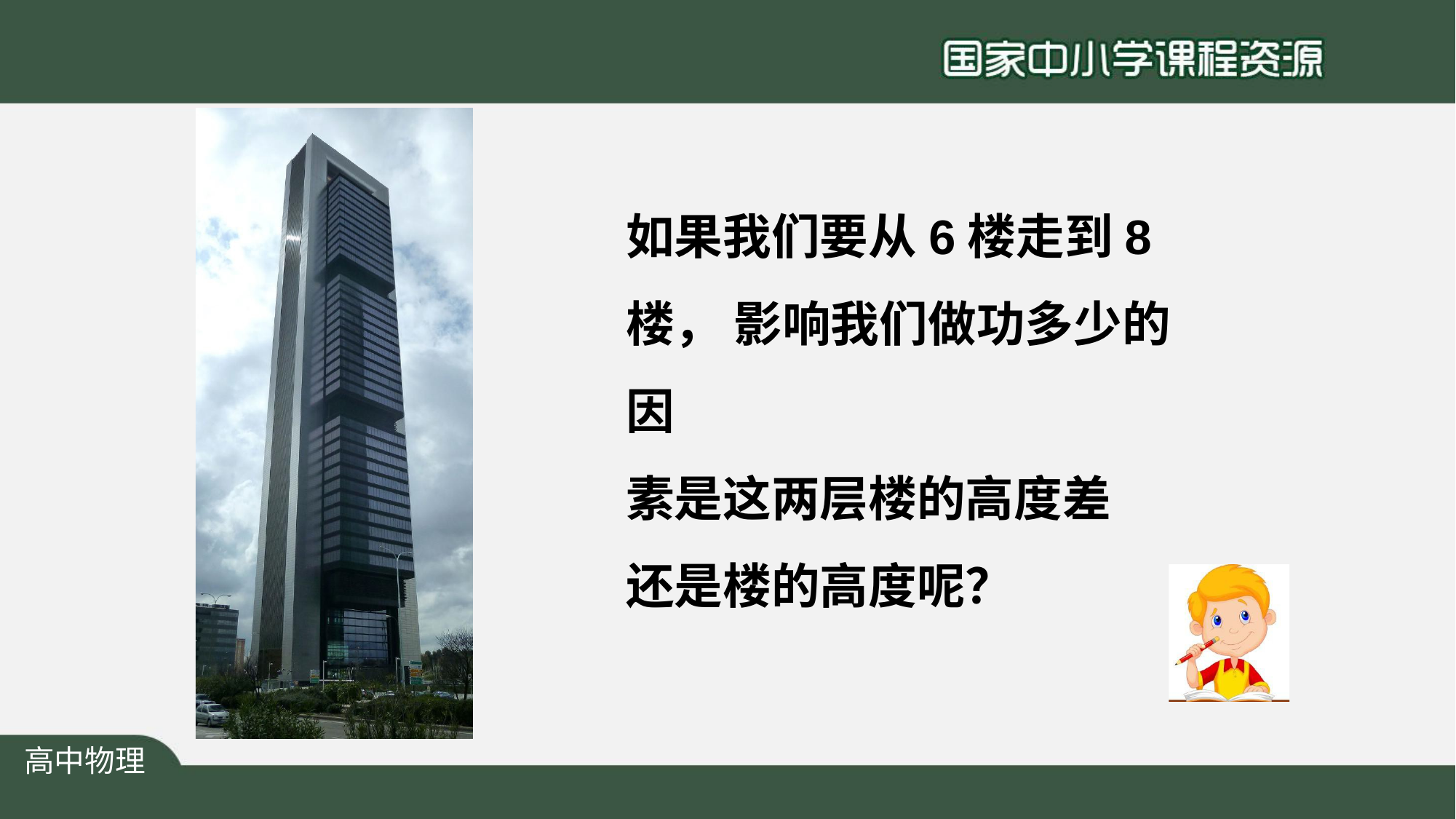

# 如果我们要从6楼走到8楼， 影响我们做功多少的因
素是这两层楼的高度差 还是楼的高度呢？

高中物理